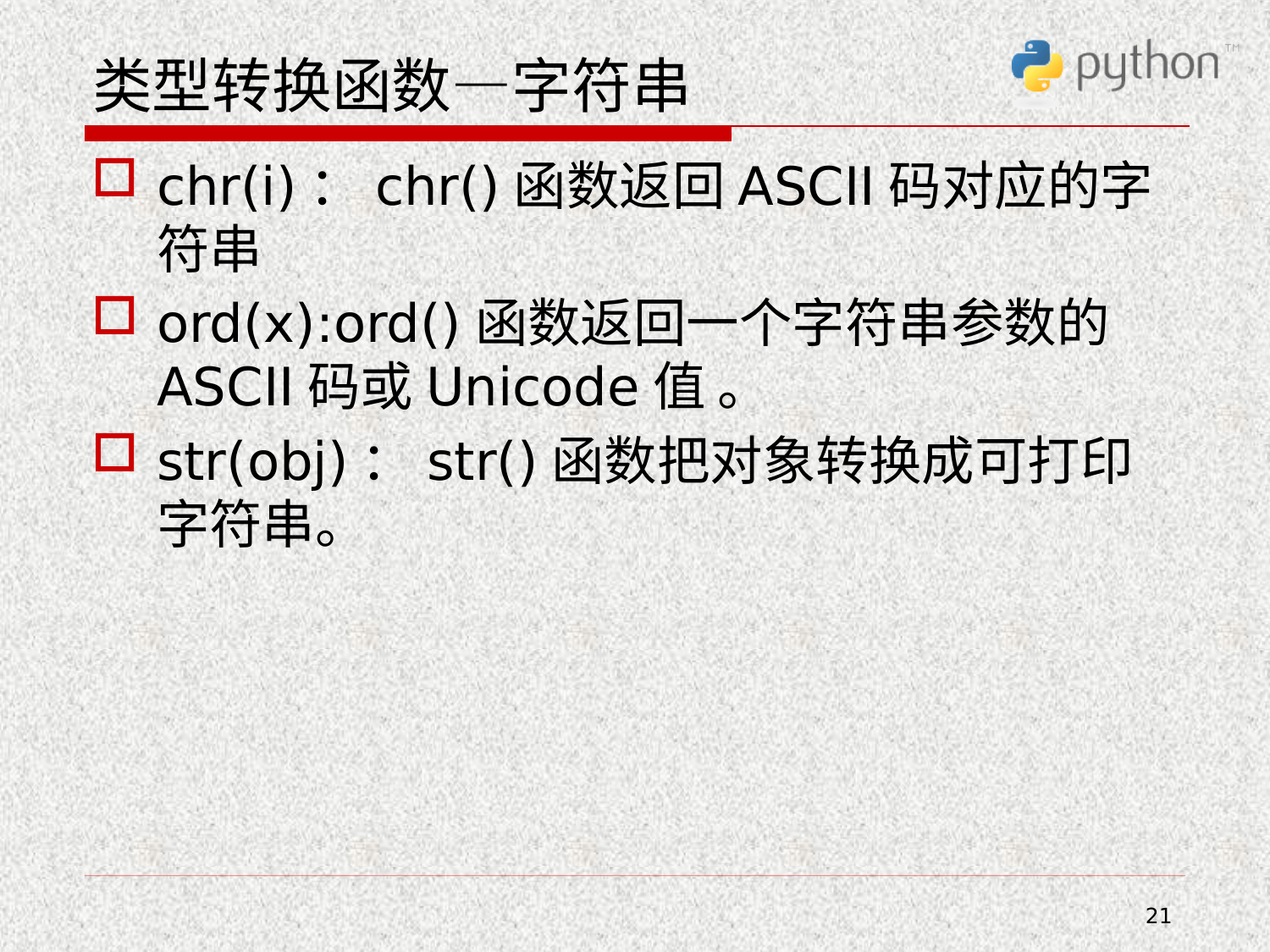

# 类型转换函数—字符串
chr(i)：chr()函数返回ASCII码对应的字符串
ord(x):ord()函数返回一个字符串参数的ASCII码或Unicode值 。
str(obj)：str()函数把对象转换成可打印字符串。

21